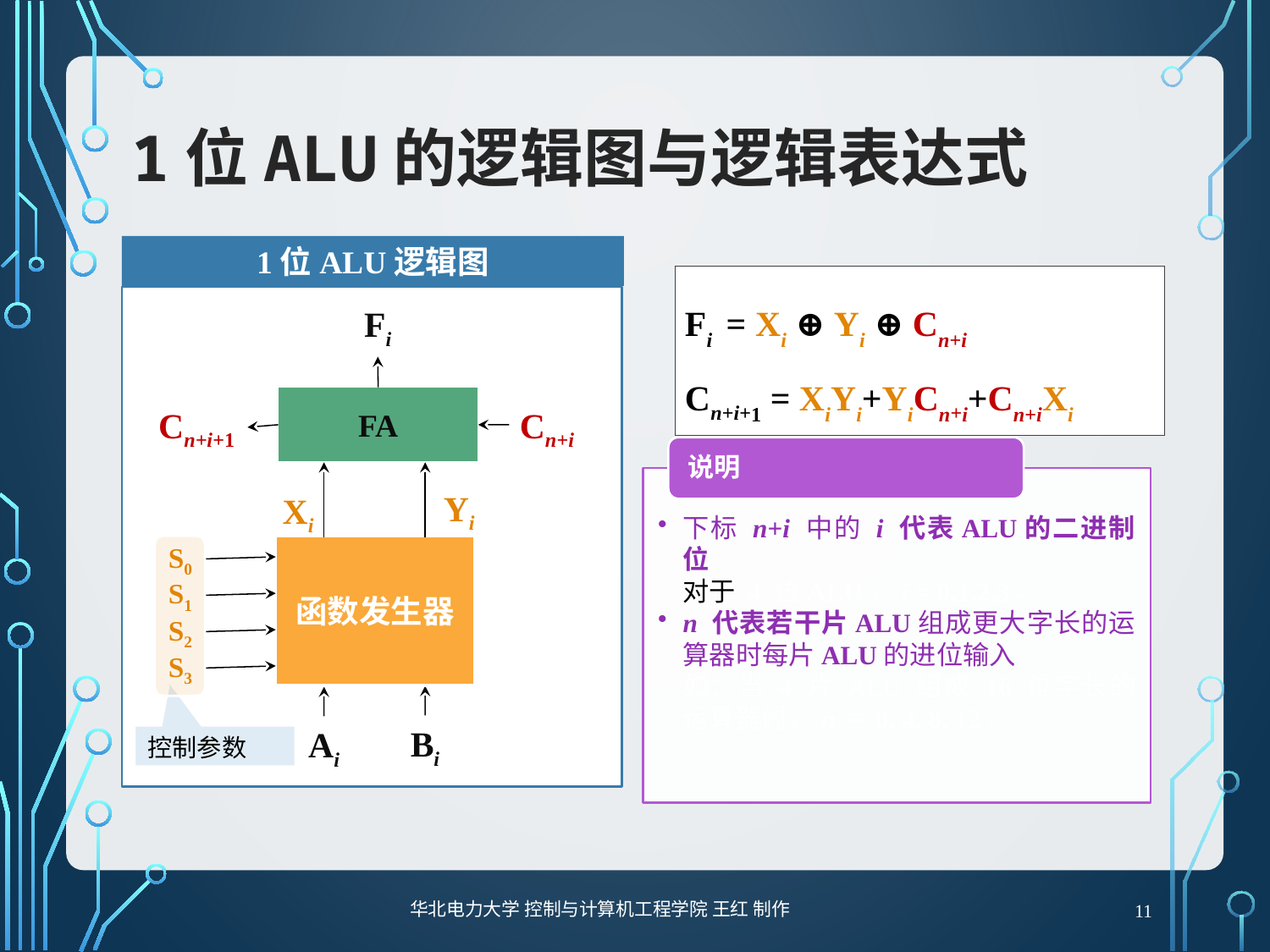

# 1位ALU的逻辑图与逻辑表达式

1位ALU逻辑图
Fi  = Xi ⊕ Yi ⊕ Cn+i
Cn+i+1 = XiYi+YiCn+i+Cn+iXi

Fi
FA
Cn+i+1
Cn+i
Yi
Xi
S0
函数发生器
S1
S2
S3
Bi
Ai
下标 n+i 中的 i 代表ALU的二进制位
对于 4 位ALU，i = 0,1,2,3。
n 代表若干片ALU组成更大字长的运算器时每片ALU的进位输入
如：当 4 片 ALU 组成 16 位字长的运算器时，n＝0, 4, 8, 12。
说明

控制参数
11
华北电力大学 控制与计算机工程学院 王红 制作